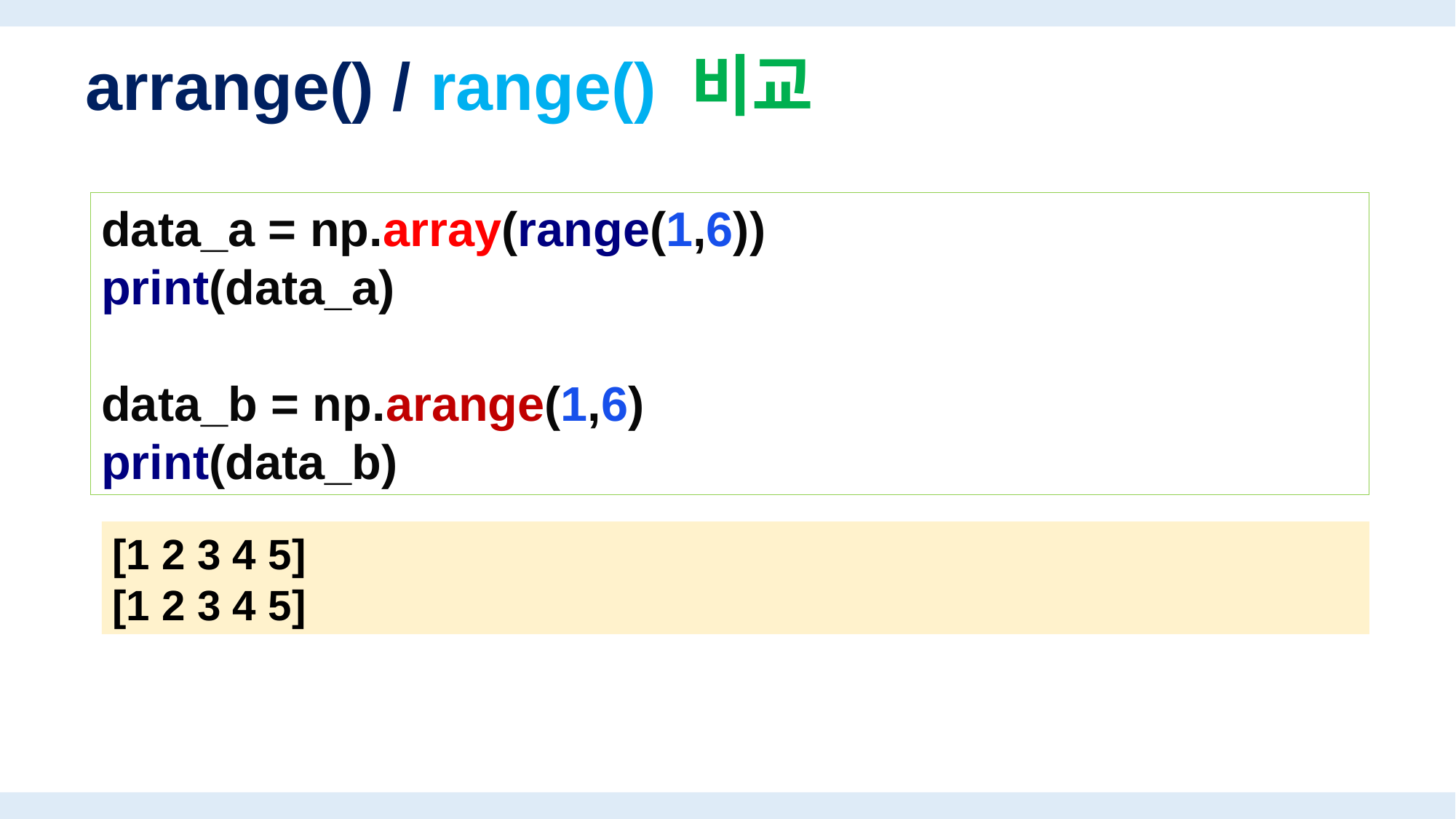

# arrange() / range() 비교

data_a = np.array(range(1,6))
print(data_a)
data_b = np.arange(1,6)
print(data_b)
[1 2 3 4 5]
[1 2 3 4 5]